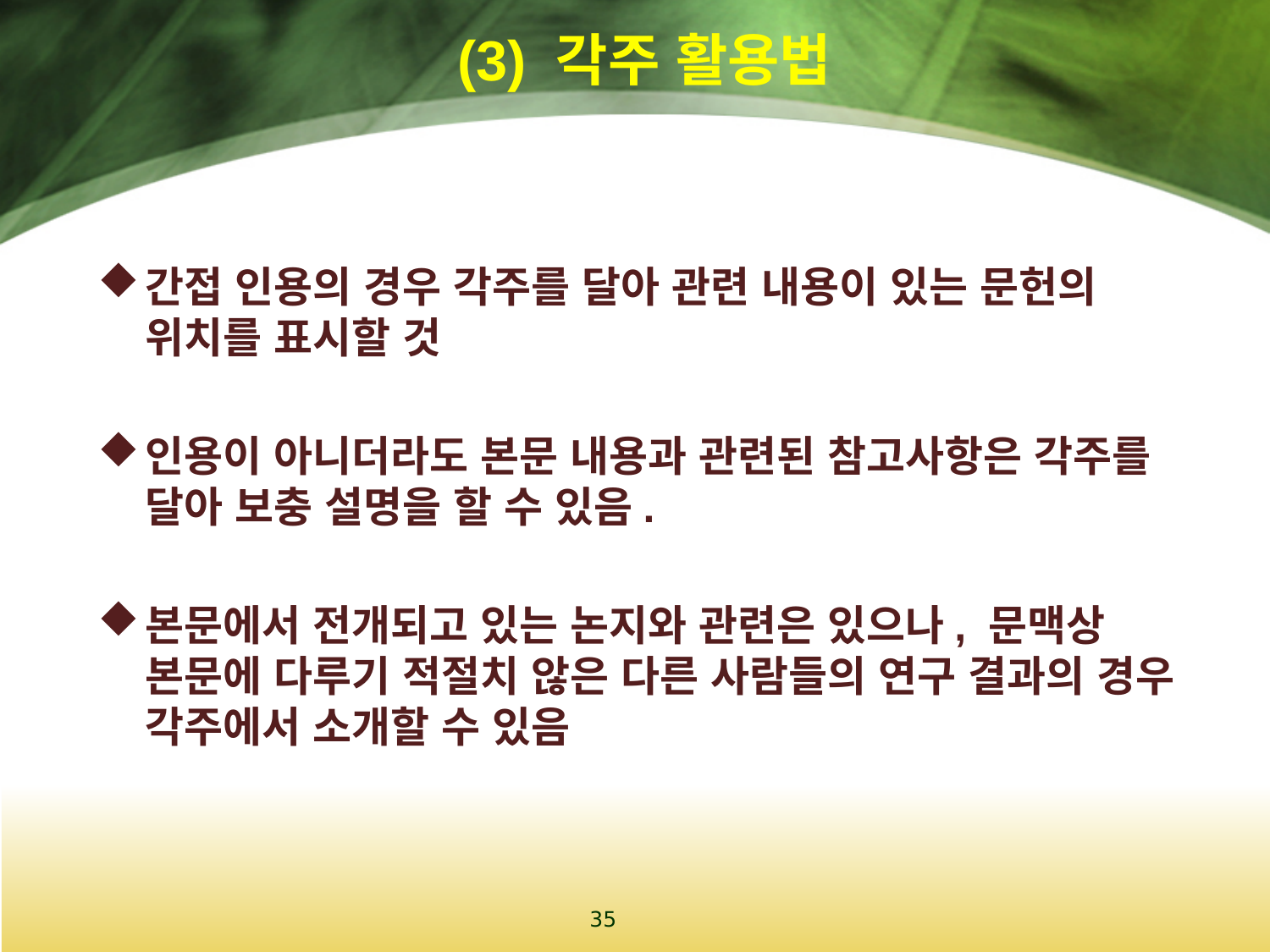

# (3) 각주 활용법
간접 인용의 경우 각주를 달아 관련 내용이 있는 문헌의 위치를 표시할 것

인용이 아니더라도 본문 내용과 관련된 참고사항은 각주를 달아 보충 설명을 할 수 있음.

본문에서 전개되고 있는 논지와 관련은 있으나, 문맥상 본문에 다루기 적절치 않은 다른 사람들의 연구 결과의 경우 각주에서 소개할 수 있음

35